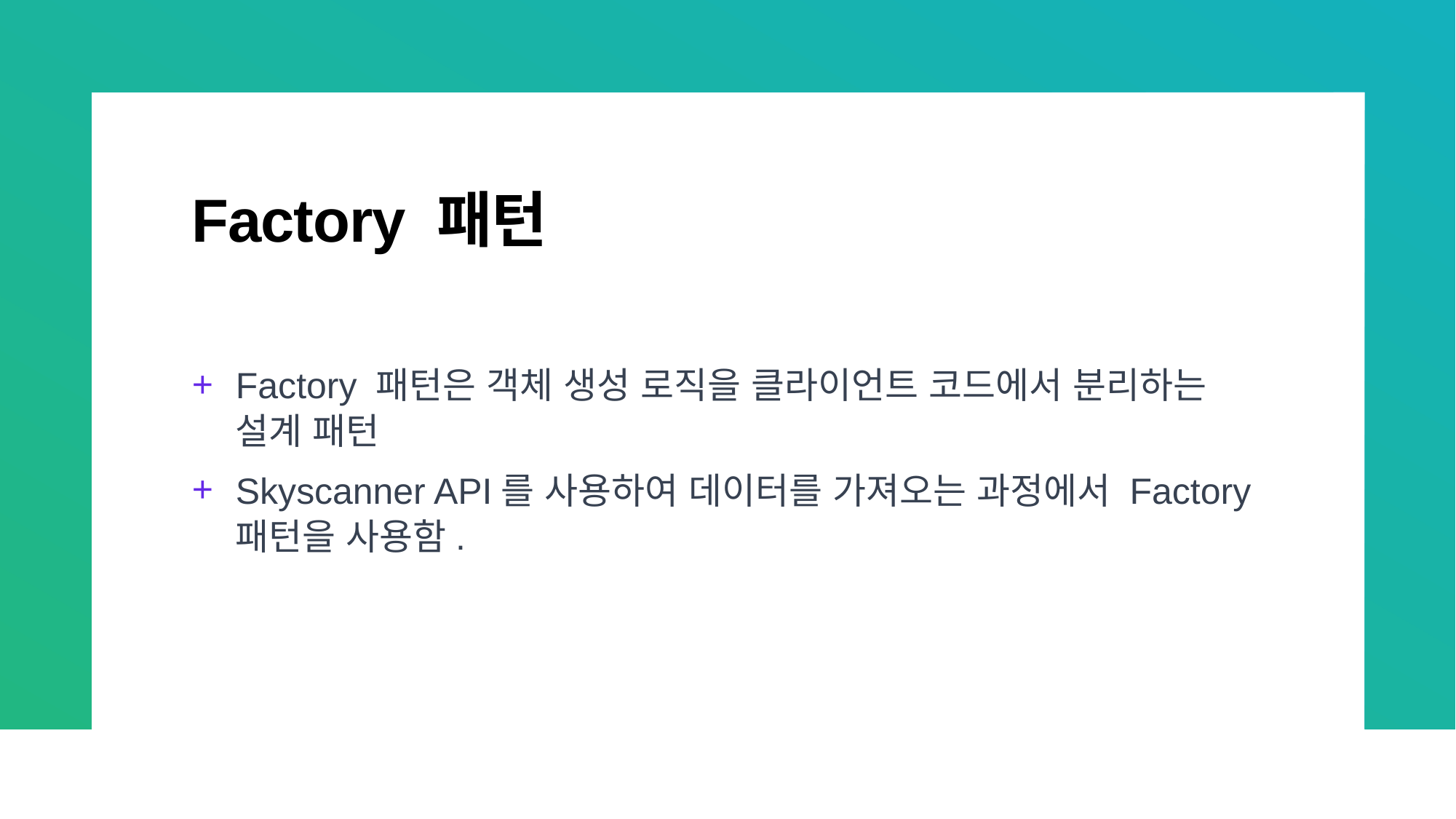

# Factory 패턴
Factory 패턴은 객체 생성 로직을 클라이언트 코드에서 분리하는 설계 패턴
Skyscanner API를 사용하여 데이터를 가져오는 과정에서 Factory 패턴을 사용함.